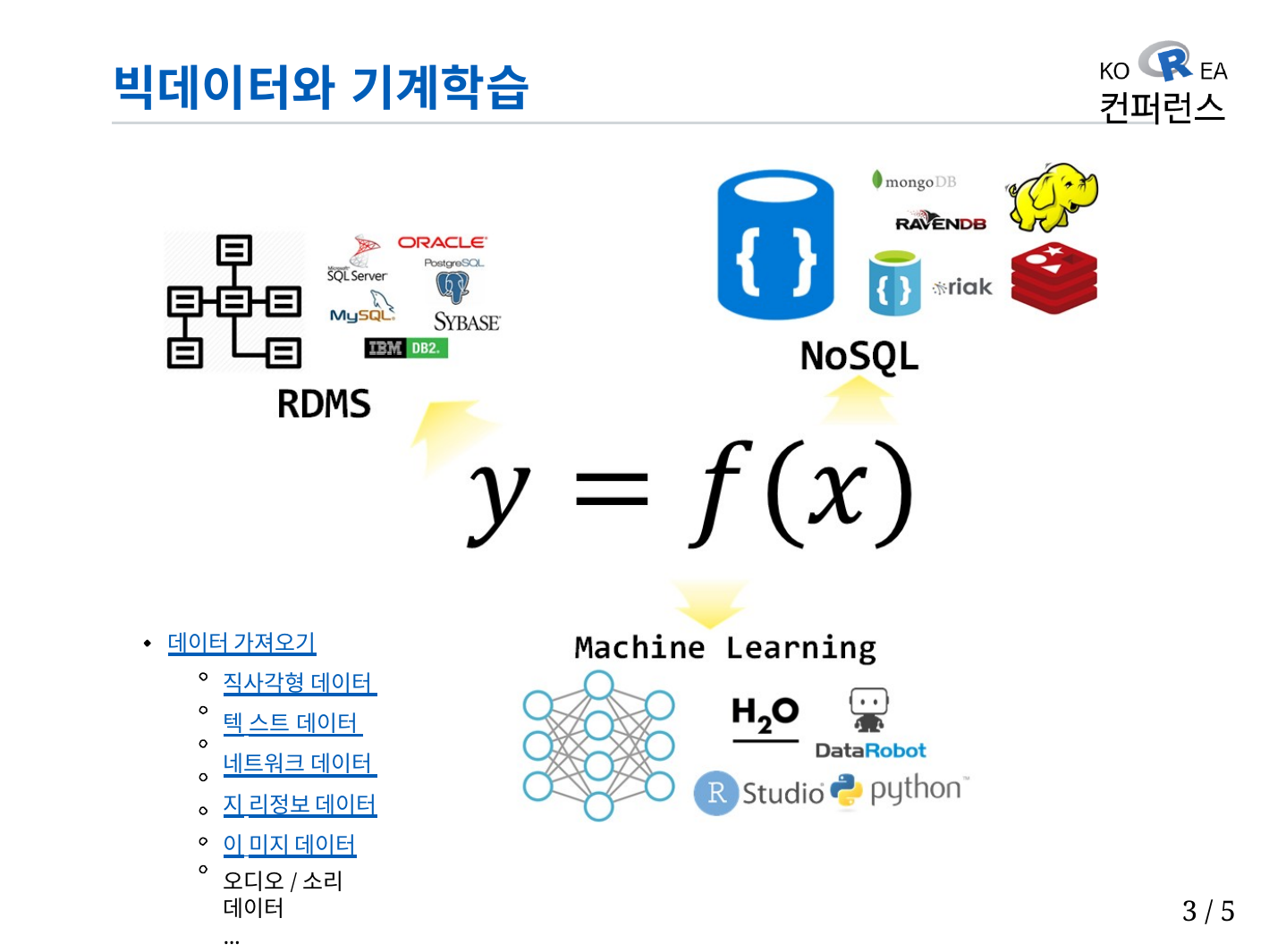

# 빅데이터와 기계학습

데이터 가져오기
직사각형 데이터
텍 스트 데이터
네트워크 데이터
지 리정보 데이터
이 미지 데이터
오디오/소리 데이터
...

3 / 5